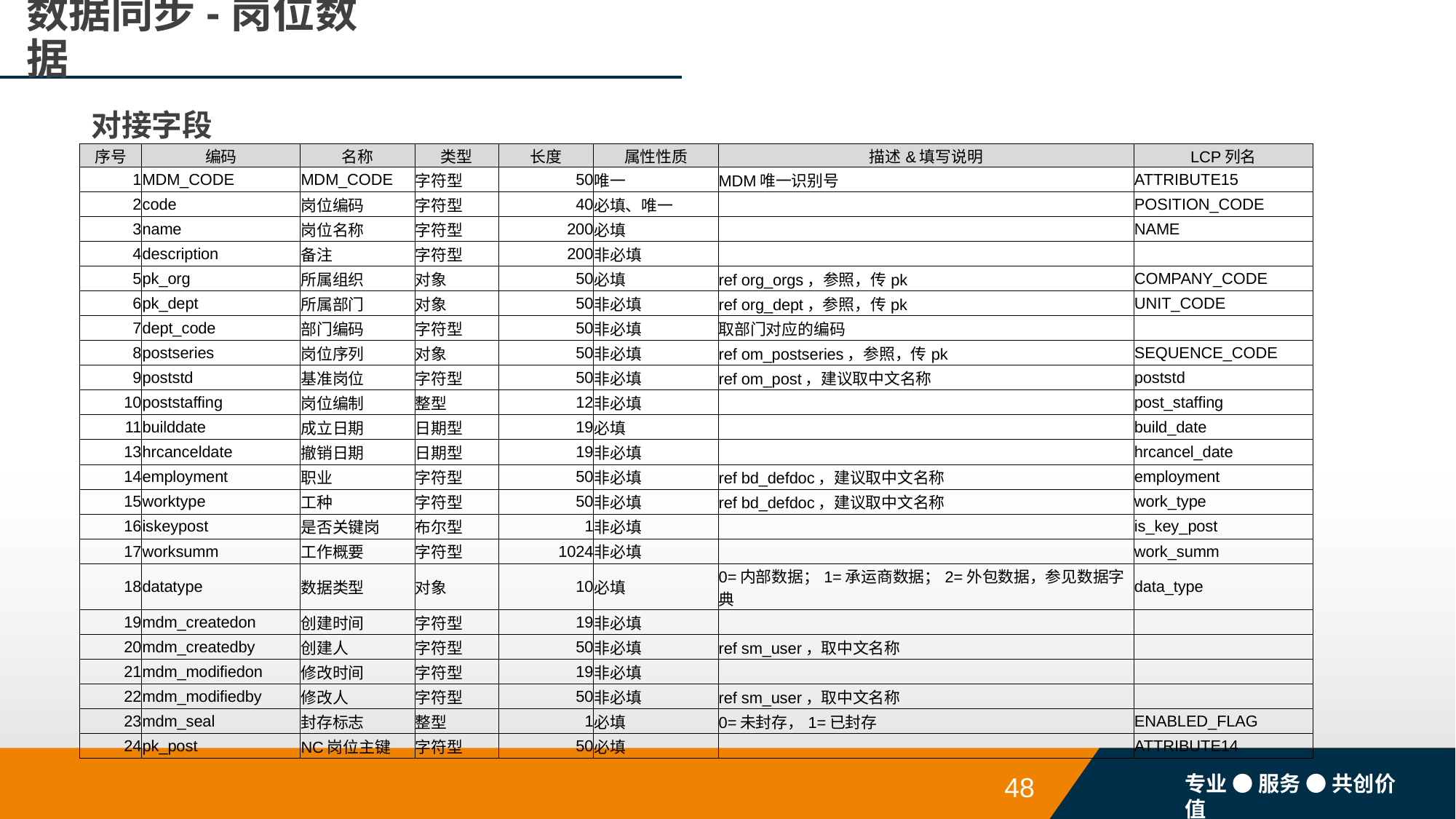

# 数据同步-岗位数据
对接字段
| 序号 | 编码 | 名称 | 类型 | 长度 | 属性性质 | 描述&填写说明 | LCP列名 |
| --- | --- | --- | --- | --- | --- | --- | --- |
| 1 | MDM\_CODE | MDM\_CODE | 字符型 | 50 | 唯一 | MDM唯一识别号 | ATTRIBUTE15 |
| 2 | code | 岗位编码 | 字符型 | 40 | 必填、唯一 |  | POSITION\_CODE |
| 3 | name | 岗位名称 | 字符型 | 200 | 必填 |  | NAME |
| 4 | description | 备注 | 字符型 | 200 | 非必填 |  |  |
| 5 | pk\_org | 所属组织 | 对象 | 50 | 必填 | ref org\_orgs，参照，传pk | COMPANY\_CODE |
| 6 | pk\_dept | 所属部门 | 对象 | 50 | 非必填 | ref org\_dept，参照，传pk | UNIT\_CODE |
| 7 | dept\_code | 部门编码 | 字符型 | 50 | 非必填 | 取部门对应的编码 |  |
| 8 | postseries | 岗位序列 | 对象 | 50 | 非必填 | ref om\_postseries，参照，传pk | SEQUENCE\_CODE |
| 9 | poststd | 基准岗位 | 字符型 | 50 | 非必填 | ref om\_post，建议取中文名称 | poststd |
| 10 | poststaffing | 岗位编制 | 整型 | 12 | 非必填 |  | post\_staffing |
| 11 | builddate | 成立日期 | 日期型 | 19 | 必填 |  | build\_date |
| 13 | hrcanceldate | 撤销日期 | 日期型 | 19 | 非必填 |  | hrcancel\_date |
| 14 | employment | 职业 | 字符型 | 50 | 非必填 | ref bd\_defdoc，建议取中文名称 | employment |
| 15 | worktype | 工种 | 字符型 | 50 | 非必填 | ref bd\_defdoc，建议取中文名称 | work\_type |
| 16 | iskeypost | 是否关键岗 | 布尔型 | 1 | 非必填 |  | is\_key\_post |
| 17 | worksumm | 工作概要 | 字符型 | 1024 | 非必填 |  | work\_summ |
| 18 | datatype | 数据类型 | 对象 | 10 | 必填 | 0=内部数据；1=承运商数据；2=外包数据，参见数据字典 | data\_type |
| 19 | mdm\_createdon | 创建时间 | 字符型 | 19 | 非必填 |  |  |
| 20 | mdm\_createdby | 创建人 | 字符型 | 50 | 非必填 | ref sm\_user，取中文名称 |  |
| 21 | mdm\_modifiedon | 修改时间 | 字符型 | 19 | 非必填 |  |  |
| 22 | mdm\_modifiedby | 修改人 | 字符型 | 50 | 非必填 | ref sm\_user，取中文名称 |  |
| 23 | mdm\_seal | 封存标志 | 整型 | 1 | 必填 | 0=未封存，1=已封存 | ENABLED\_FLAG |
| 24 | pk\_post | NC岗位主键 | 字符型 | 50 | 必填 |  | ATTRIBUTE14 |